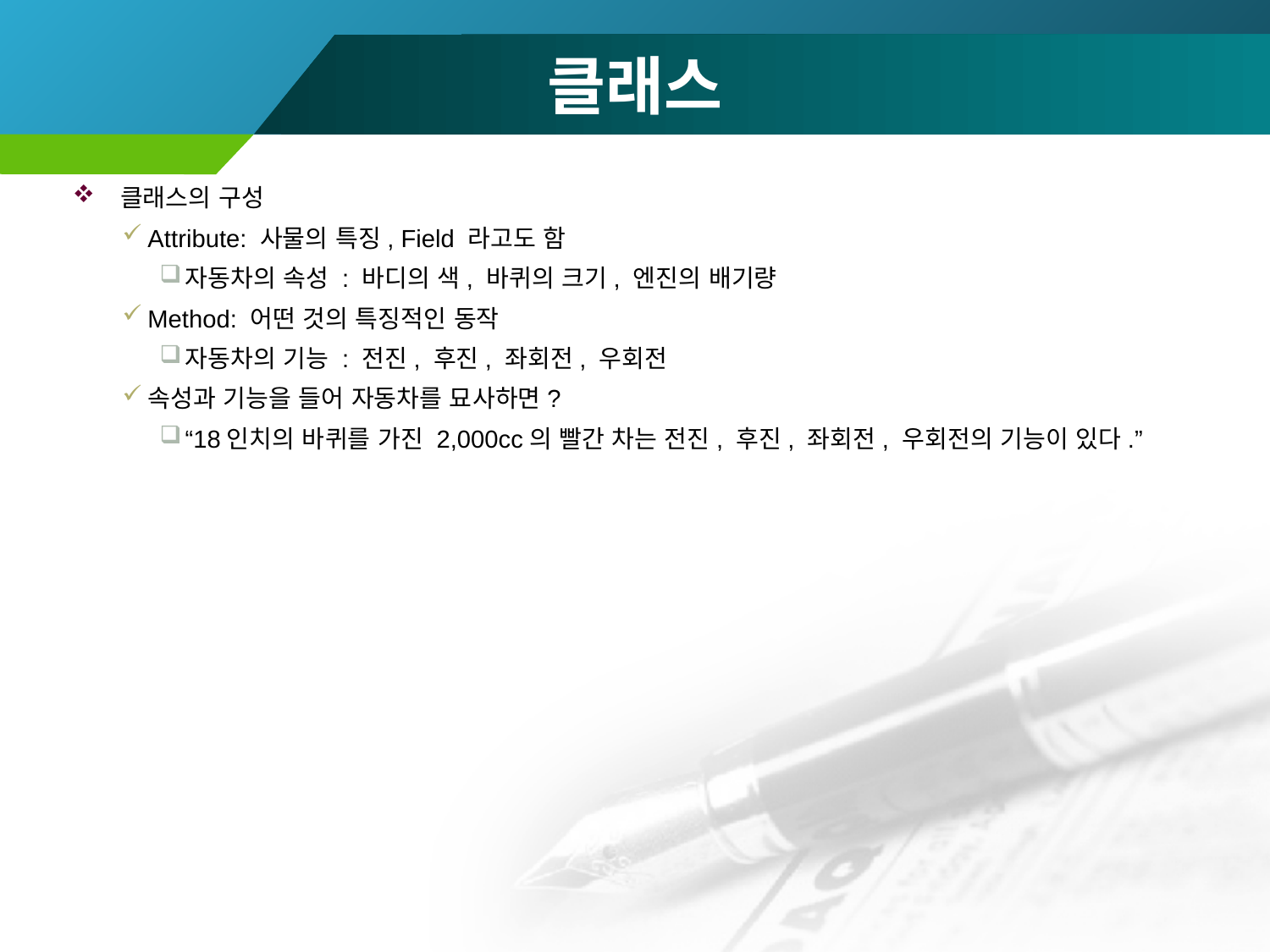

# 클래스
클래스의 구성
Attribute: 사물의 특징, Field 라고도 함
자동차의 속성 : 바디의 색, 바퀴의 크기, 엔진의 배기량
Method: 어떤 것의 특징적인 동작
자동차의 기능 : 전진, 후진, 좌회전, 우회전
속성과 기능을 들어 자동차를 묘사하면?
“18인치의 바퀴를 가진 2,000cc의 빨간 차는 전진, 후진, 좌회전, 우회전의 기능이 있다.”